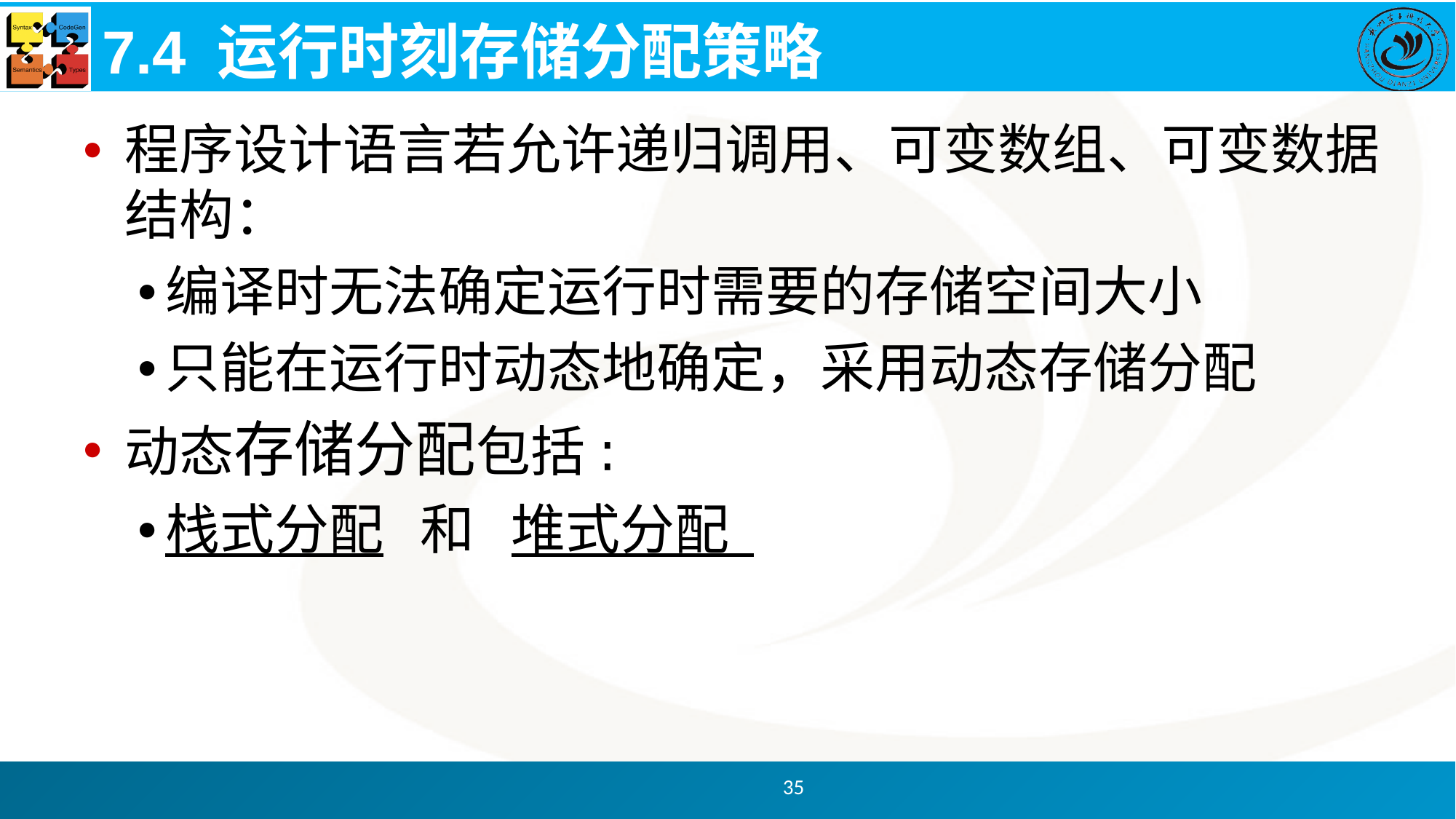

# 7.4 运行时刻存储分配策略
程序设计语言若允许递归调用、可变数组、可变数据结构：
编译时无法确定运行时需要的存储空间大小
只能在运行时动态地确定，采用动态存储分配
动态存储分配包括:
栈式分配   和   堆式分配
35